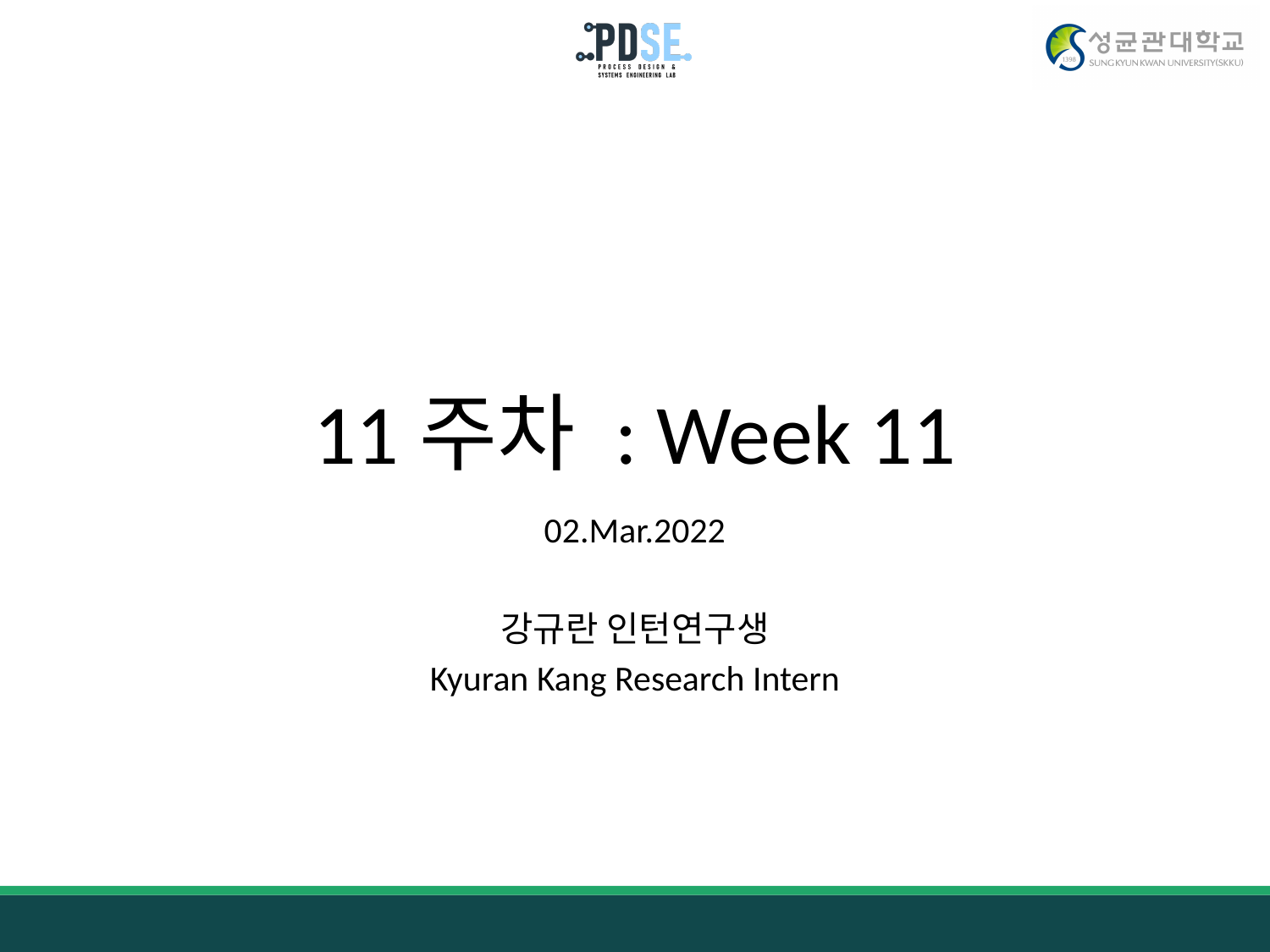

# 11주차 : Week 11
02.Mar.2022

강규란 인턴연구생
Kyuran Kang Research Intern